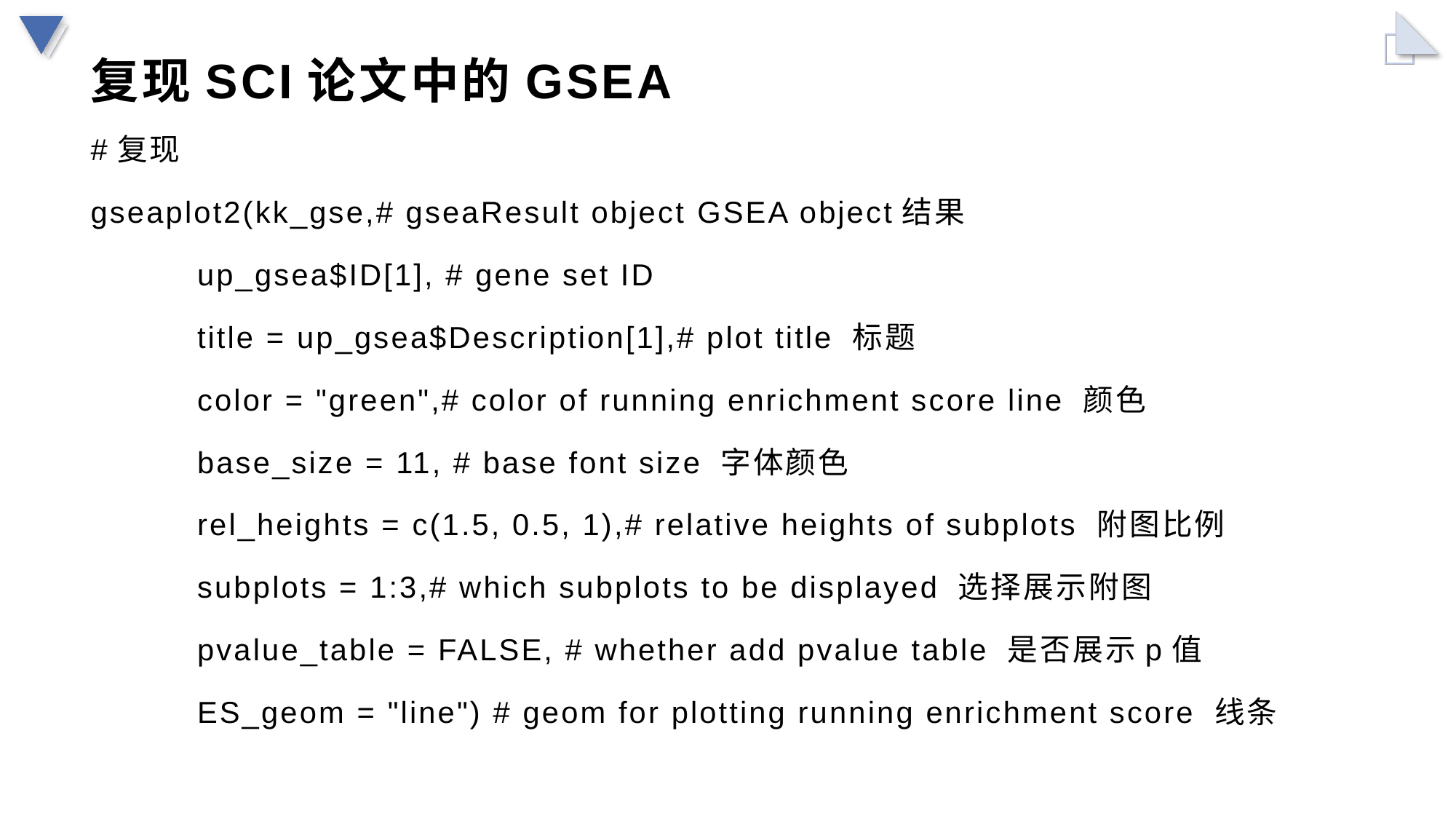

# 复现SCI论文中的GSEA
#复现
gseaplot2(kk_gse,# gseaResult object GSEA object结果
          up_gsea$ID[1], # gene set ID
          title = up_gsea$Description[1],# plot title 标题
          color = "green",# color of running enrichment score line 颜色
          base_size = 11, # base font size 字体颜色
          rel_heights = c(1.5, 0.5, 1),# relative heights of subplots 附图比例
          subplots = 1:3,# which subplots to be displayed 选择展示附图
          pvalue_table = FALSE, # whether add pvalue table 是否展示p值
          ES_geom = "line") # geom for plotting running enrichment score 线条